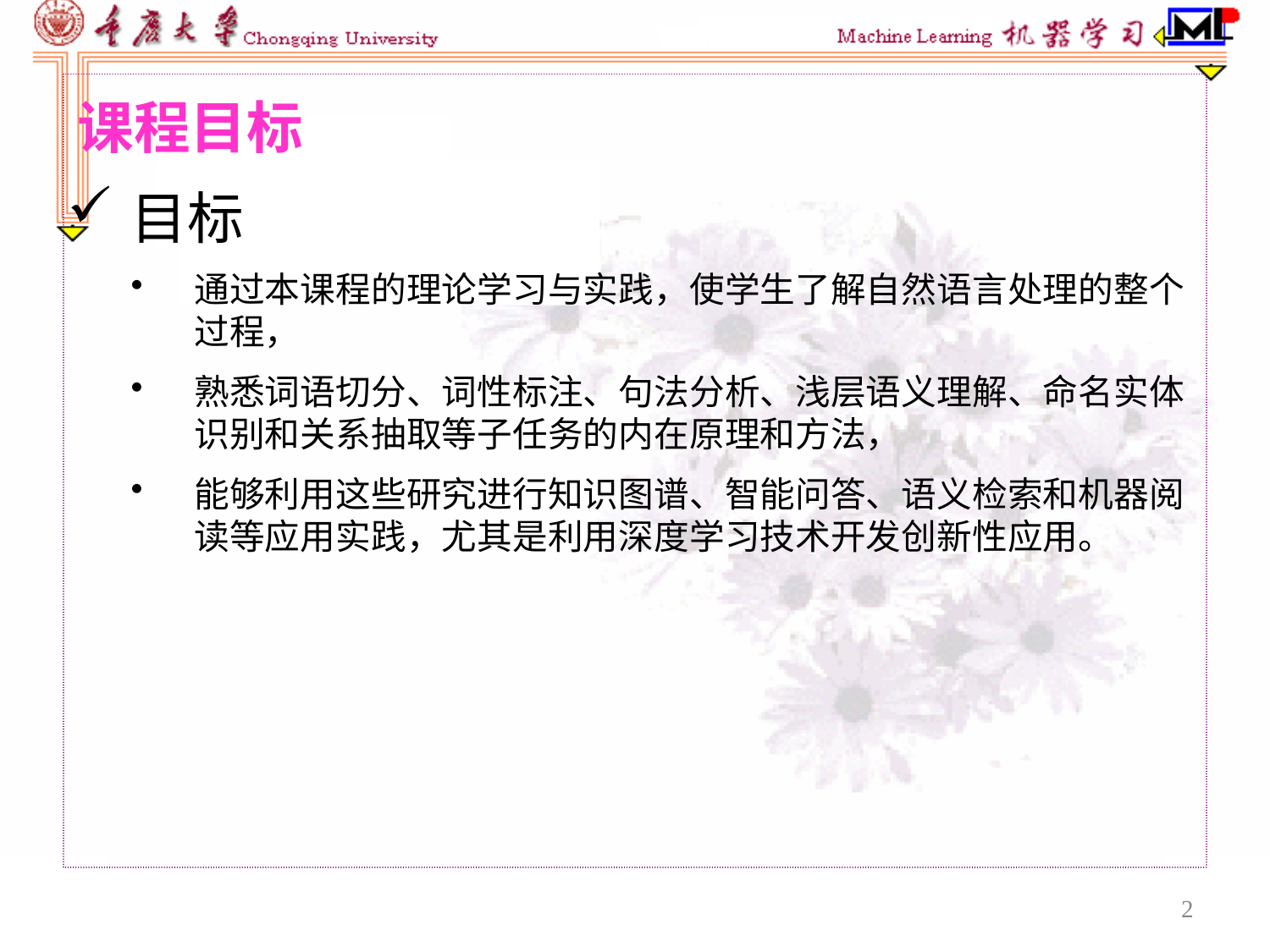

课程目标
目标
通过本课程的理论学习与实践，使学生了解自然语言处理的整个过程，
熟悉词语切分、词性标注、句法分析、浅层语义理解、命名实体识别和关系抽取等子任务的内在原理和方法，
能够利用这些研究进行知识图谱、智能问答、语义检索和机器阅读等应用实践，尤其是利用深度学习技术开发创新性应用。
2